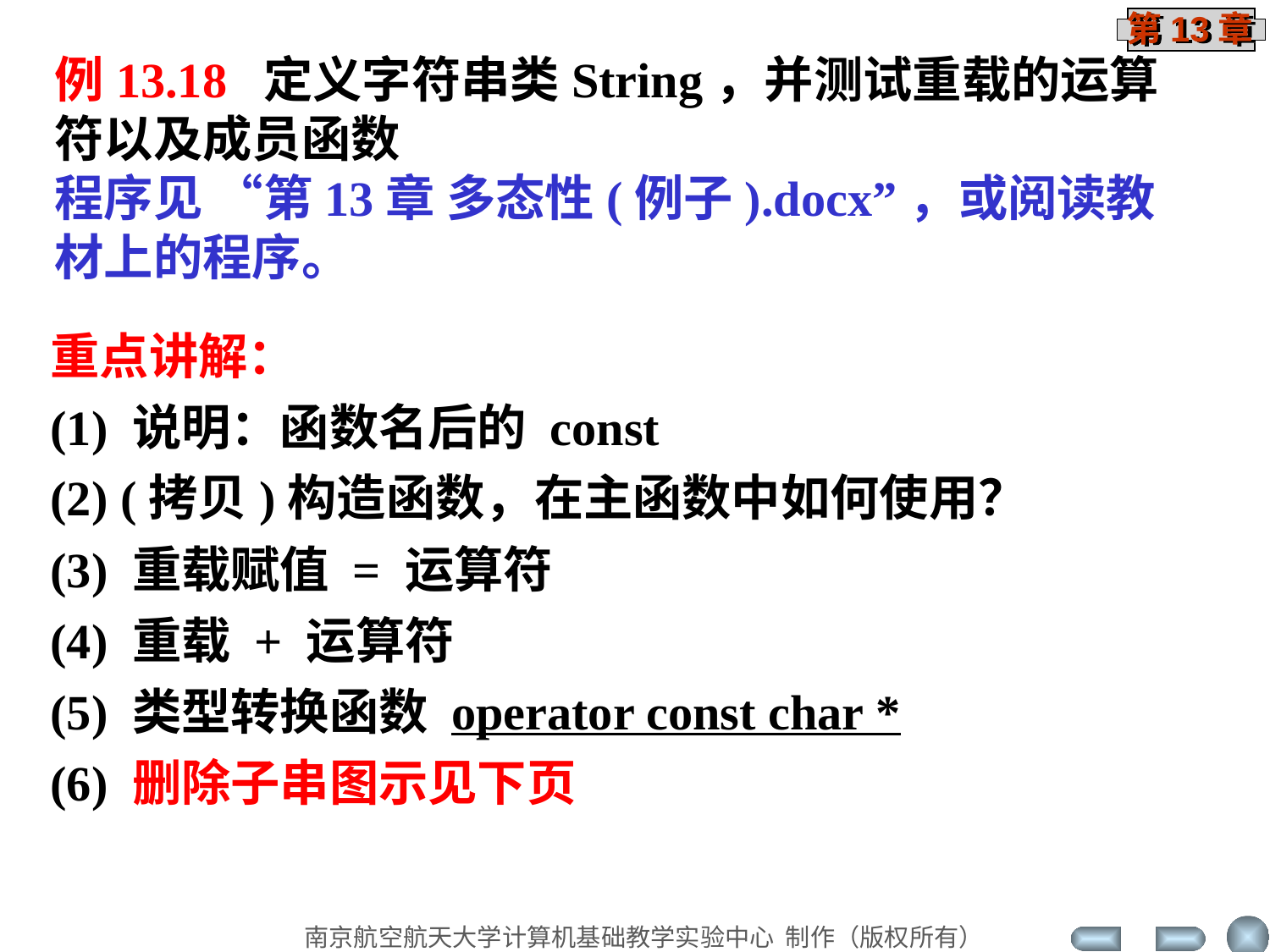

例13.18  定义字符串类String，并测试重载的运算符以及成员函数
程序见 “第13章 多态性(例子).docx”，或阅读教材上的程序。
重点讲解：
(1) 说明：函数名后的 const
(2) (拷贝)构造函数，在主函数中如何使用？
(3) 重载赋值 = 运算符
(4) 重载 + 运算符
(5) 类型转换函数 operator const char *
(6) 删除子串图示见下页